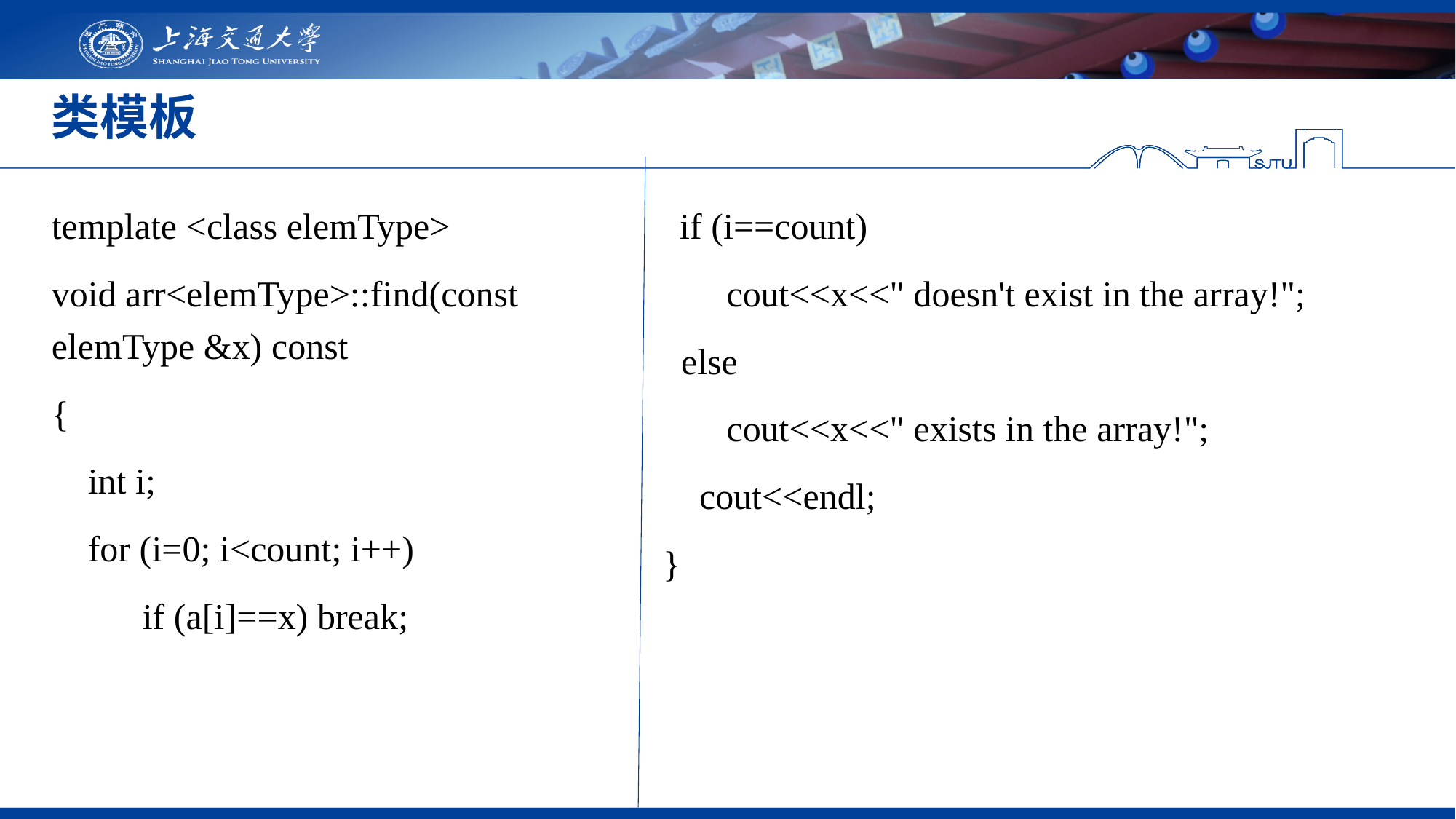

# 类模板
template <class elemType>
void arr<elemType>::find(const elemType &x) const
{
    int i;
    for (i=0; i<count; i++)
          if (a[i]==x) break;
  if (i==count)
       cout<<x<<" doesn't exist in the array!";
  else
       cout<<x<<" exists in the array!";
    cout<<endl;
}